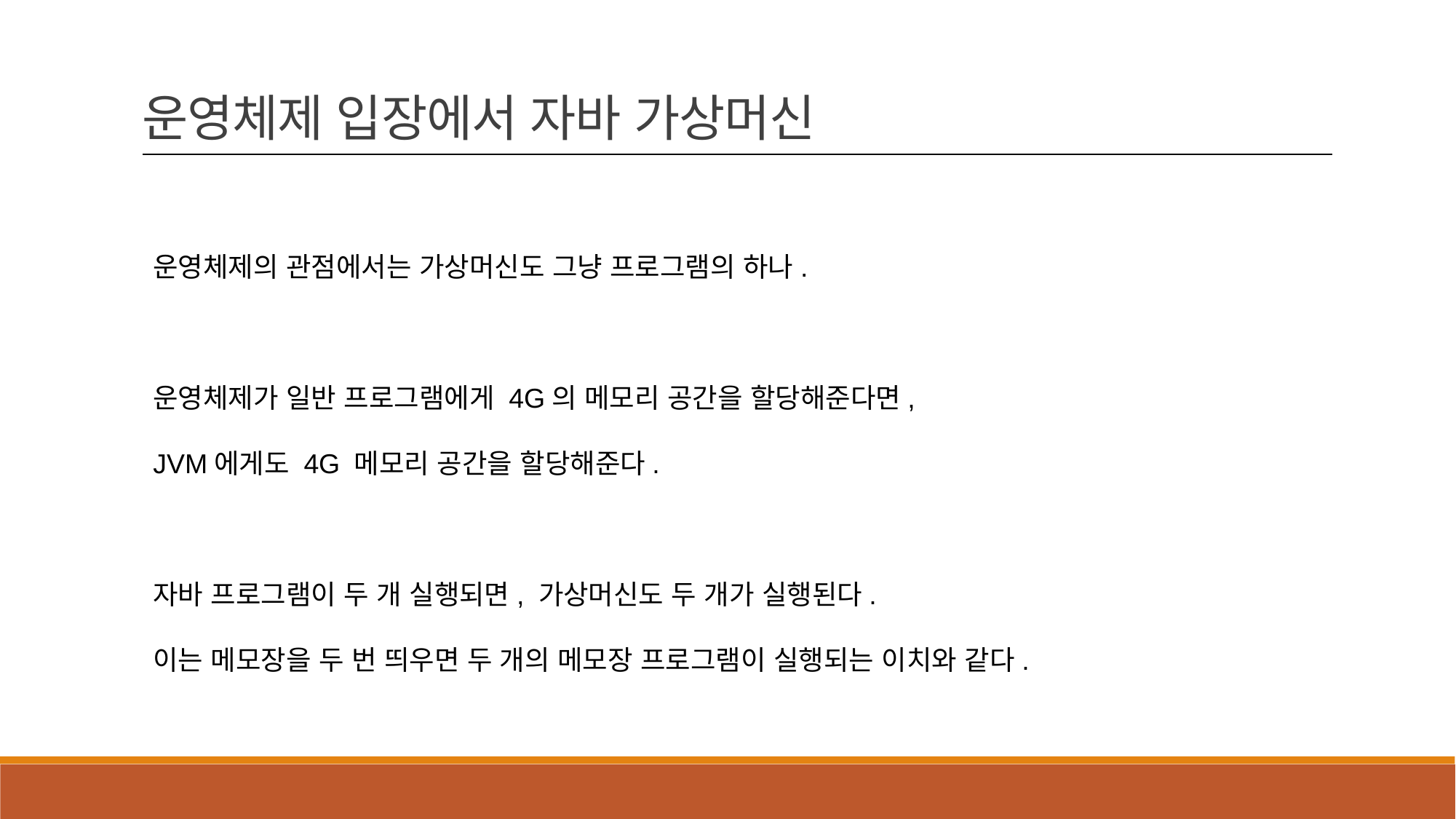

운영체제 입장에서 자바 가상머신
운영체제의 관점에서는 가상머신도 그냥 프로그램의 하나.

운영체제가 일반 프로그램에게 4G의 메모리 공간을 할당해준다면,
JVM에게도 4G 메모리 공간을 할당해준다.

자바 프로그램이 두 개 실행되면, 가상머신도 두 개가 실행된다.
이는 메모장을 두 번 띄우면 두 개의 메모장 프로그램이 실행되는 이치와 같다.